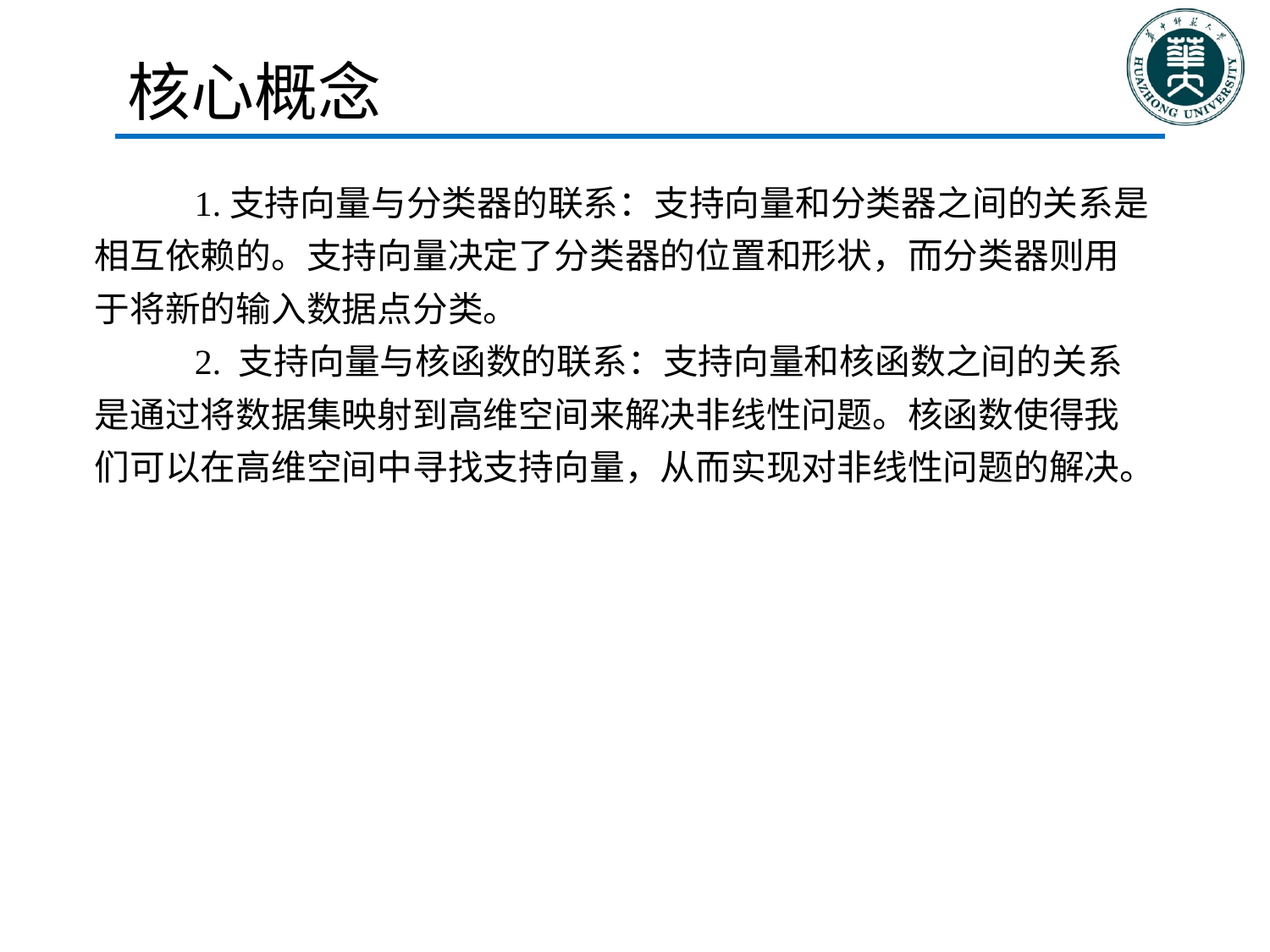

核心概念
1.支持向量与分类器的联系：支持向量和分类器之间的关系是相互依赖的。支持向量决定了分类器的位置和形状，而分类器则用于将新的输入数据点分类。
2. 支持向量与核函数的联系：支持向量和核函数之间的关系是通过将数据集映射到高维空间来解决非线性问题。核函数使得我们可以在高维空间中寻找支持向量，从而实现对非线性问题的解决。